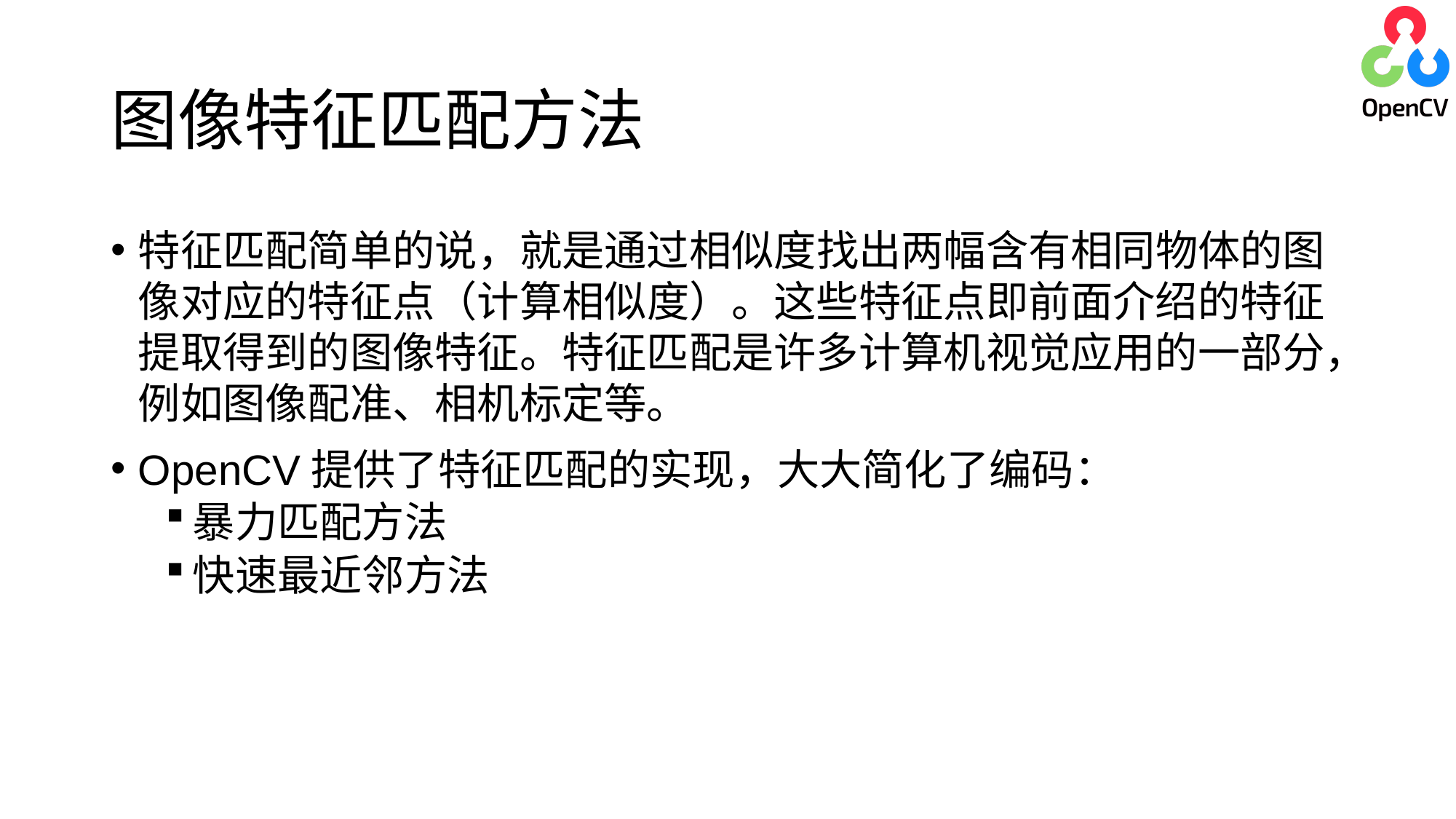

# 图像特征匹配方法
特征匹配简单的说，就是通过相似度找出两幅含有相同物体的图像对应的特征点（计算相似度）。这些特征点即前面介绍的特征提取得到的图像特征。特征匹配是许多计算机视觉应用的一部分，例如图像配准、相机标定等。
OpenCV提供了特征匹配的实现，大大简化了编码：
暴力匹配方法
快速最近邻方法